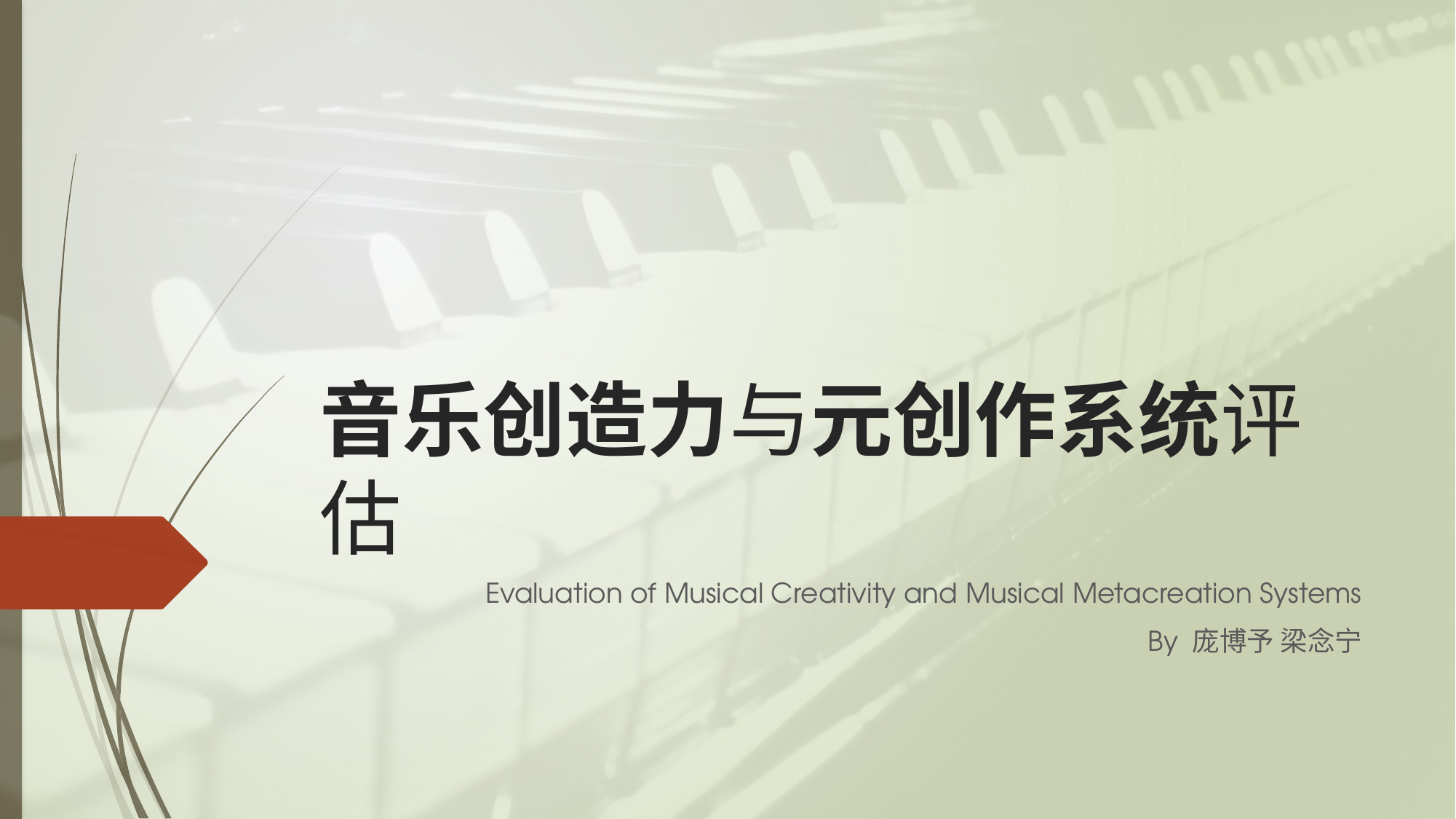

# 音乐创造力与元创作系统评估
Evaluation of Musical Creativity and Musical Metacreation Systems
By 庞博予 梁念宁